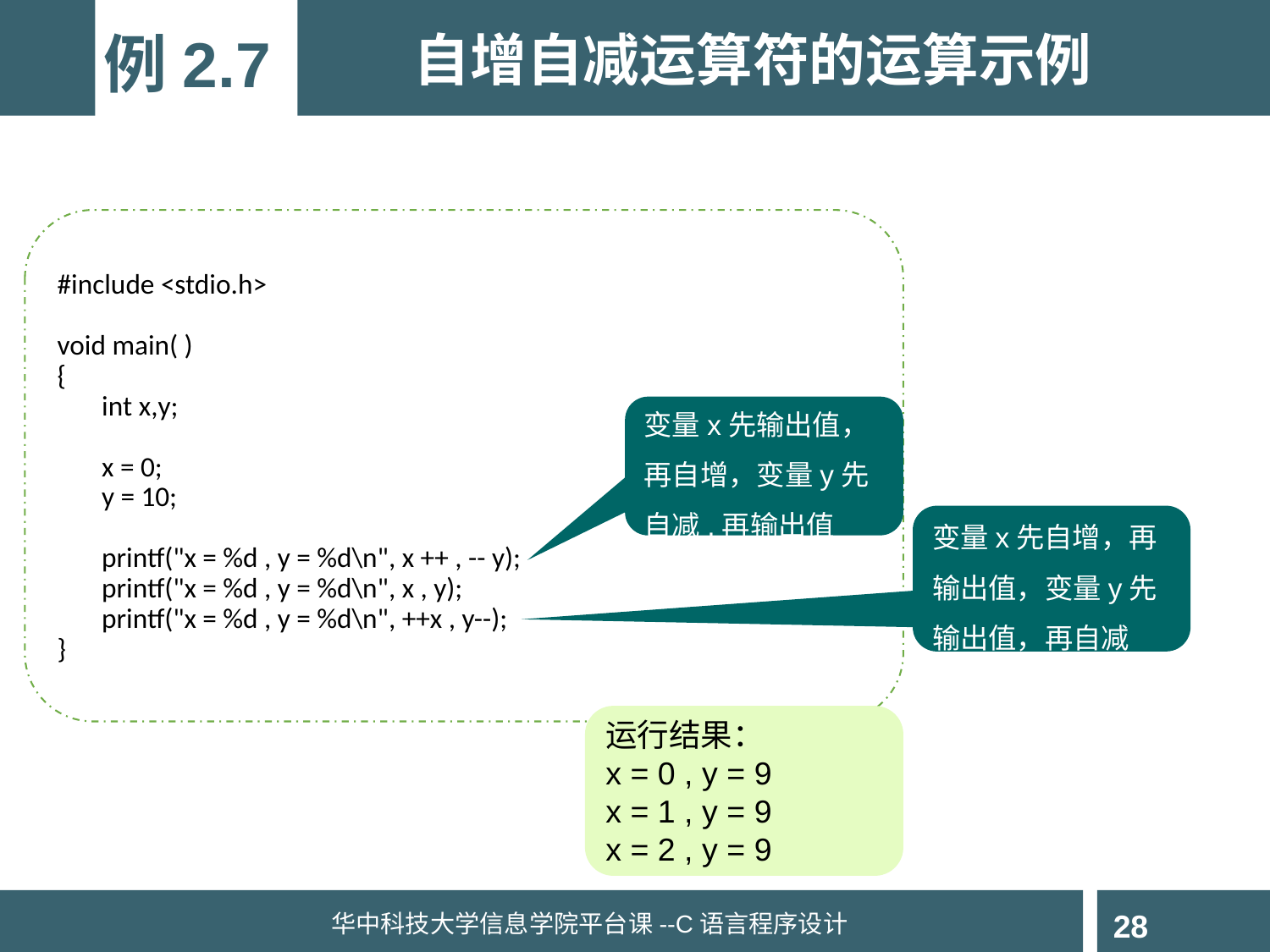

自增自减运算符的运算示例
例2.7

#include <stdio.h>

void main( )
{
       int x,y;

       x = 0;
       y = 10;

       printf("x = %d , y = %d\n", x ++ , -- y);
       printf("x = %d , y = %d\n", x , y);
       printf("x = %d , y = %d\n", ++x , y--);
}

变量x先输出值，再自增，变量y先自减,再输出值
变量x先自增，再输出值，变量y先输出值，再自减
运行结果：
x = 0 , y = 9
x = 1 , y = 9
x = 2 , y = 9